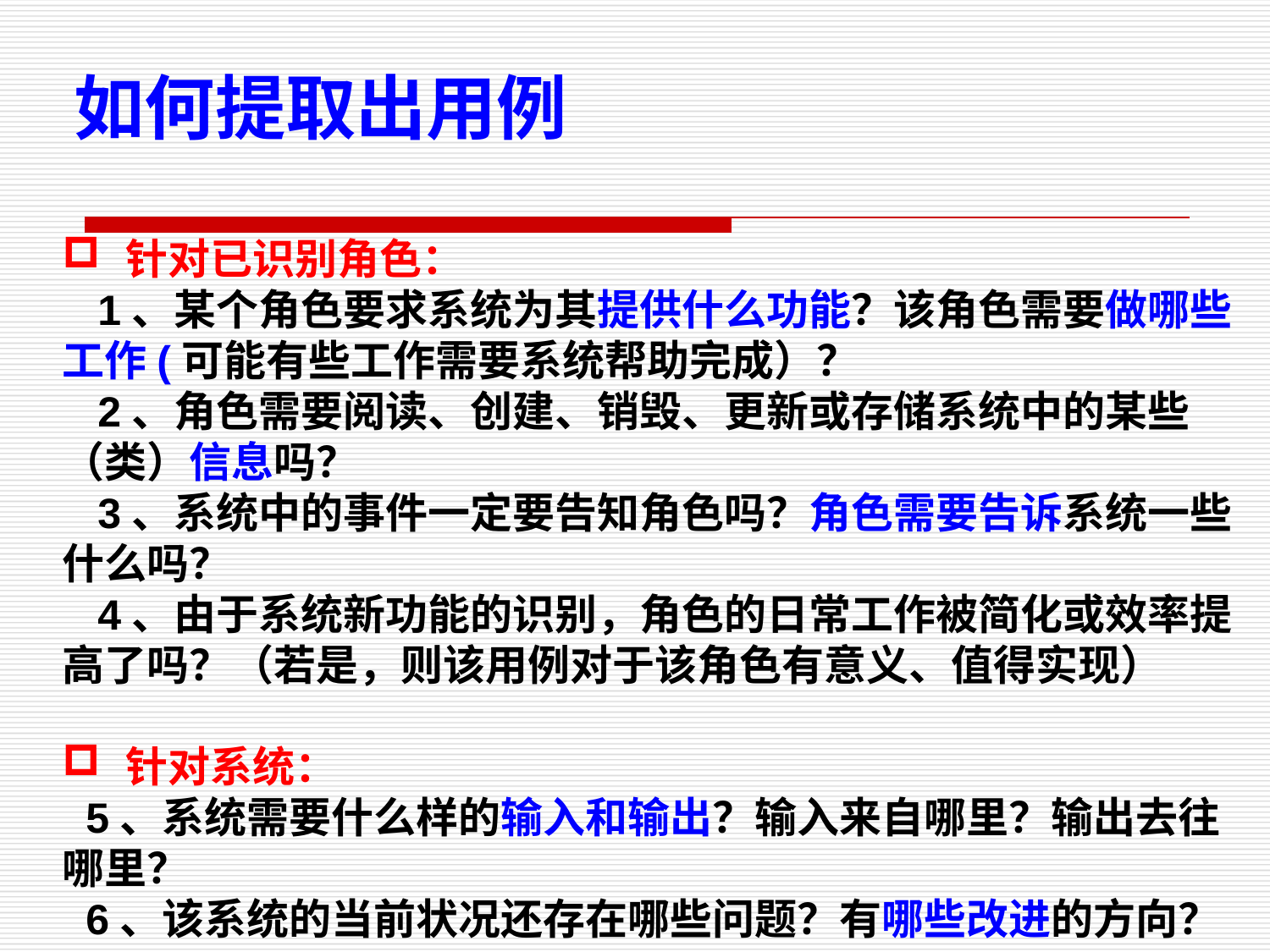

如何提取出用例
针对已识别角色：
   1、某个角色要求系统为其提供什么功能？该角色需要做哪些工作(可能有些工作需要系统帮助完成）？
   2、角色需要阅读、创建、销毁、更新或存储系统中的某些（类）信息吗？
   3、系统中的事件一定要告知角色吗？角色需要告诉系统一些什么吗？
   4、由于系统新功能的识别，角色的日常工作被简化或效率提高了吗？（若是，则该用例对于该角色有意义、值得实现）

针对系统：
  5、系统需要什么样的输入和输出？输入来自哪里？输出去往哪里？
  6、该系统的当前状况还存在哪些问题？有哪些改进的方向？